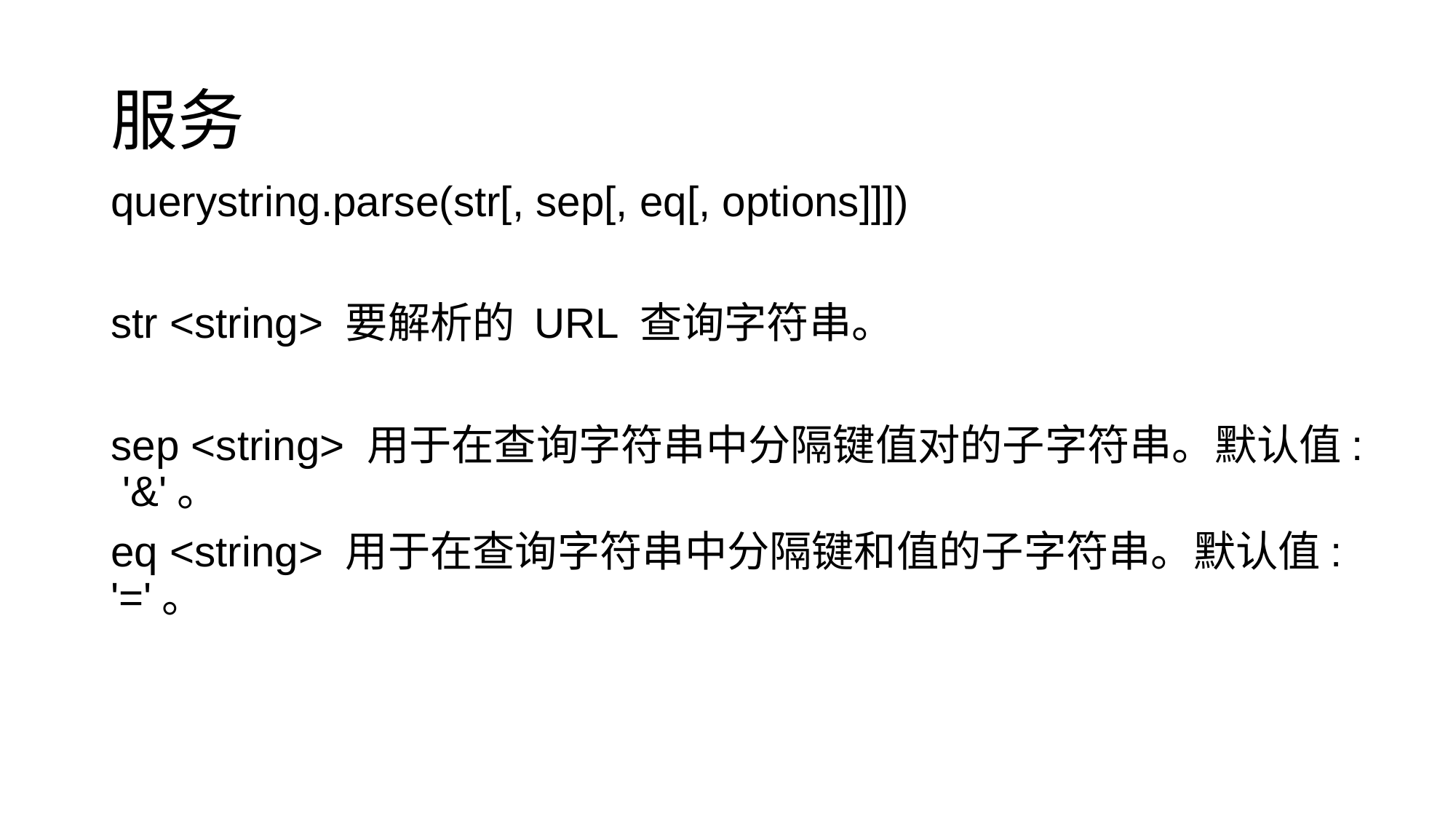

# 服务
querystring.parse(str[, sep[, eq[, options]]])

str <string> 要解析的 URL 查询字符串。

sep <string> 用于在查询字符串中分隔键值对的子字符串。默认值: '&'。
eq <string> 用于在查询字符串中分隔键和值的子字符串。默认值: '='。